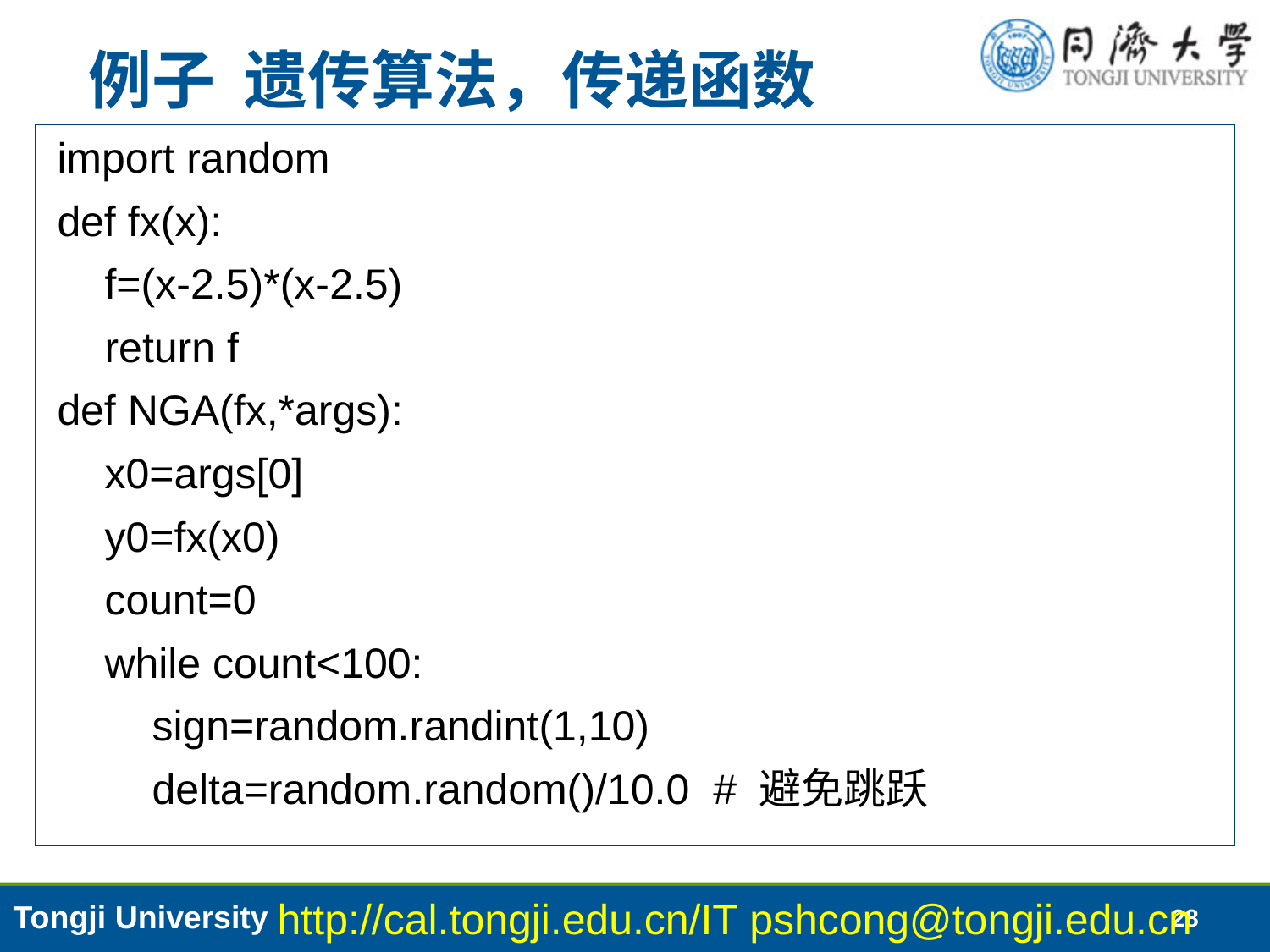

例子  遗传算法，传递函数
import random
def fx(x):
    f=(x-2.5)*(x-2.5)
    return f
def NGA(fx,*args):
    x0=args[0]
    y0=fx(x0)
    count=0
    while count<100:
        sign=random.randint(1,10)
        delta=random.random()/10.0  # 避免跳跃